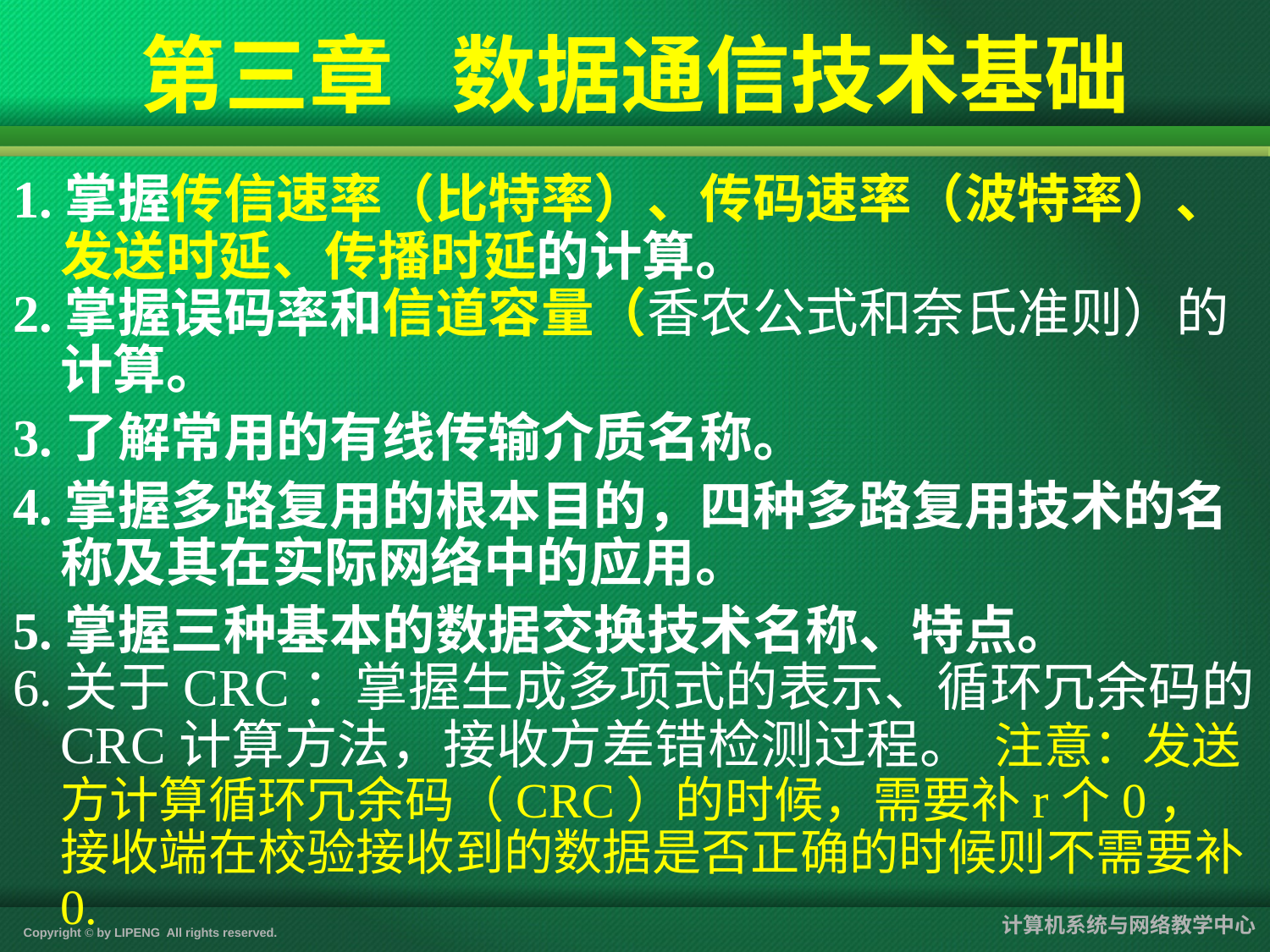

#
第三章   数据通信技术基础
1.掌握传信速率（比特率）、传码速率（波特率）、发送时延、传播时延的计算。
2.掌握误码率和信道容量（香农公式和奈氏准则）的计算。
3.了解常用的有线传输介质名称。
4.掌握多路复用的根本目的，四种多路复用技术的名称及其在实际网络中的应用。
5.掌握三种基本的数据交换技术名称、特点。
6.关于CRC：掌握生成多项式的表示、循环冗余码的CRC计算方法，接收方差错检测过程。  注意：发送方计算循环冗余码（CRC）的时候，需要补r个0，接收端在校验接收到的数据是否正确的时候则不需要补0.